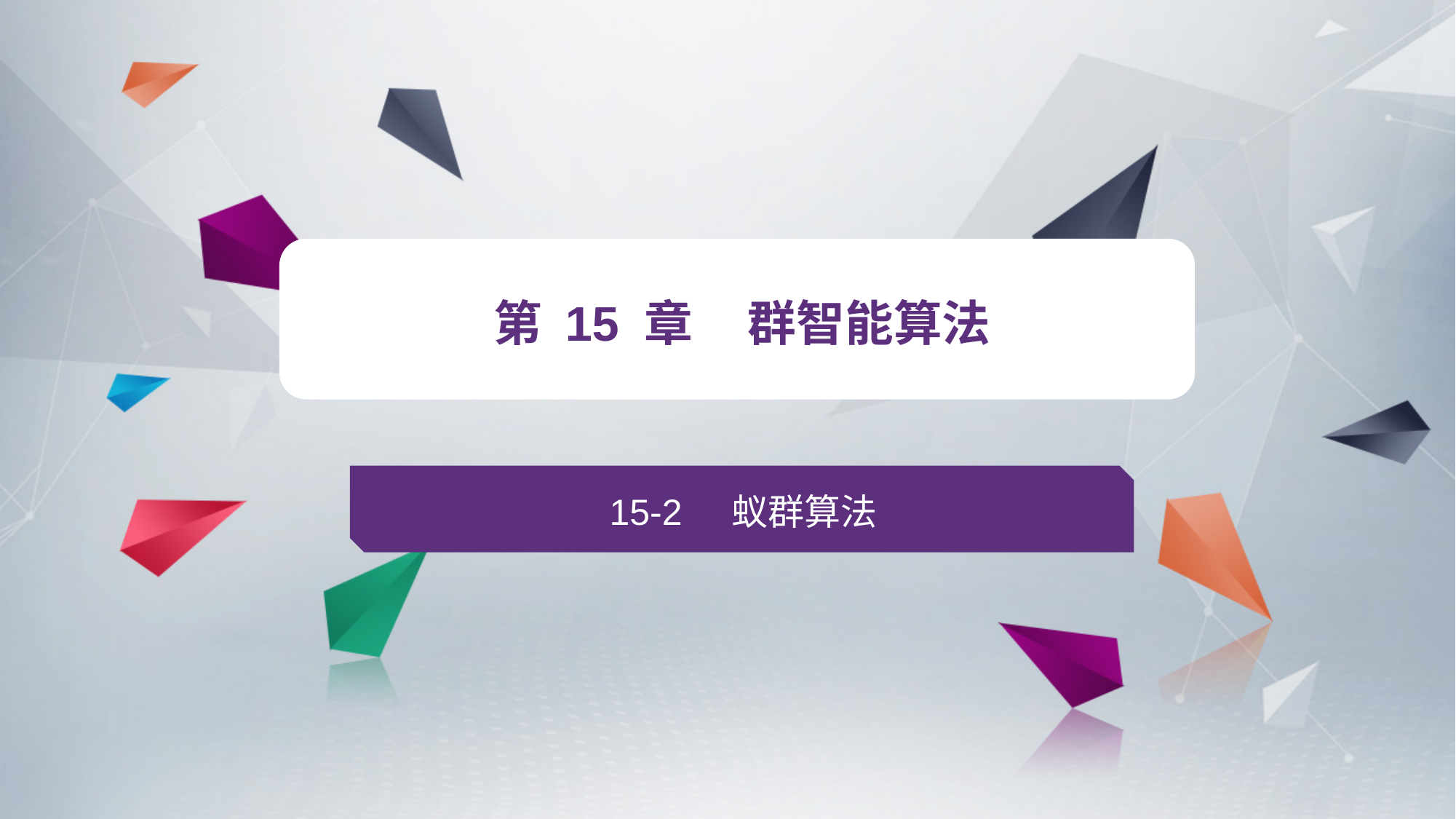

v
第 15 章     群智能算法

15-2    蚁群算法